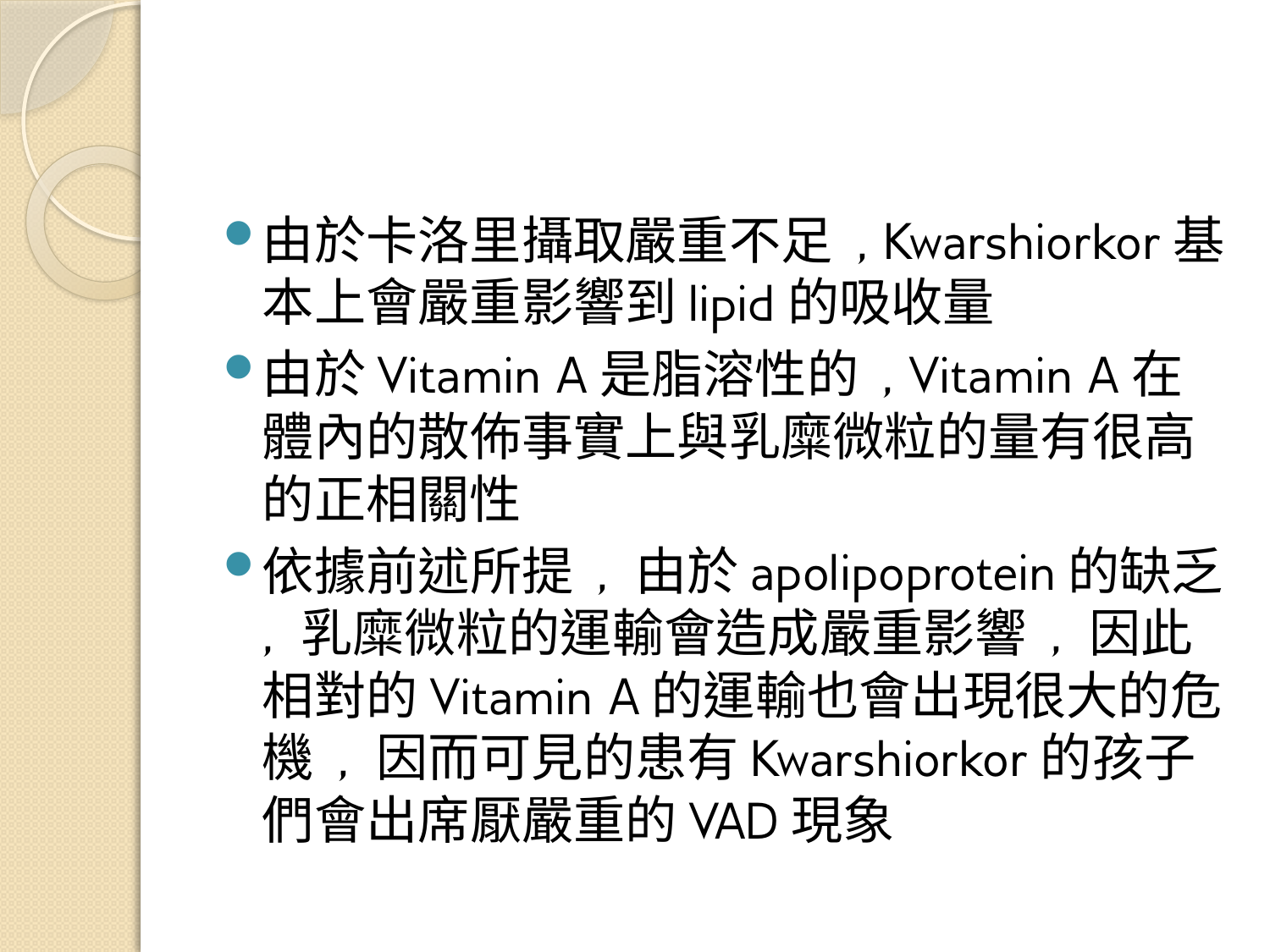

#
由於卡洛里攝取嚴重不足 , Kwarshiorkor基本上會嚴重影響到lipid的吸收量
由於Vitamin A是脂溶性的 , Vitamin A在體內的散佈事實上與乳糜微粒的量有很高的正相關性
依據前述所提 , 由於apolipoprotein的缺乏 , 乳糜微粒的運輸會造成嚴重影響 , 因此相對的Vitamin A的運輸也會出現很大的危機 , 因而可見的患有Kwarshiorkor的孩子們會出席厭嚴重的VAD現象